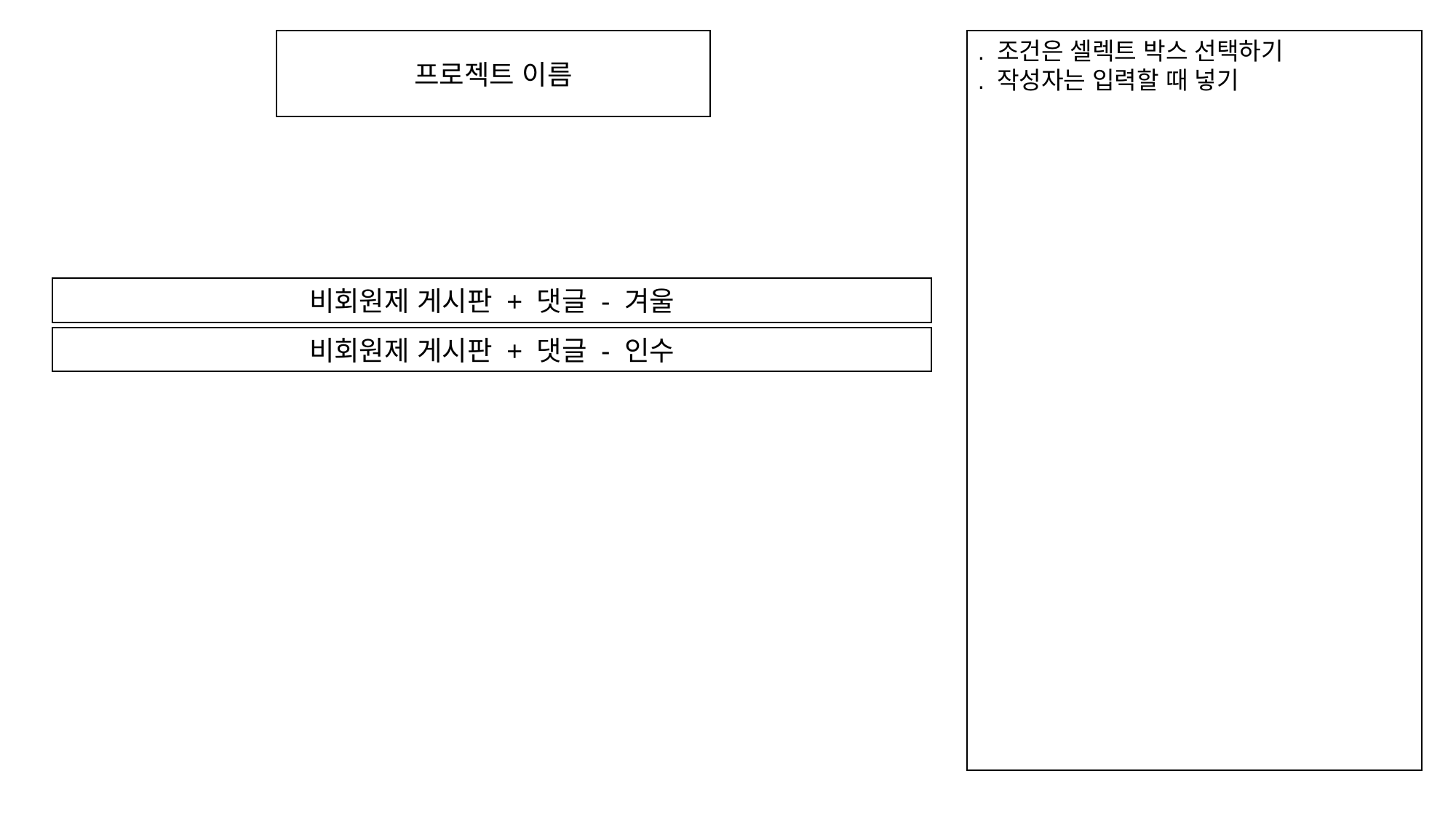

프로젝트 이름
. 조건은 셀렉트 박스 선택하기
. 작성자는 입력할 때 넣기

비회원제 게시판 + 댓글 - 겨울
비회원제 게시판 + 댓글 - 인수